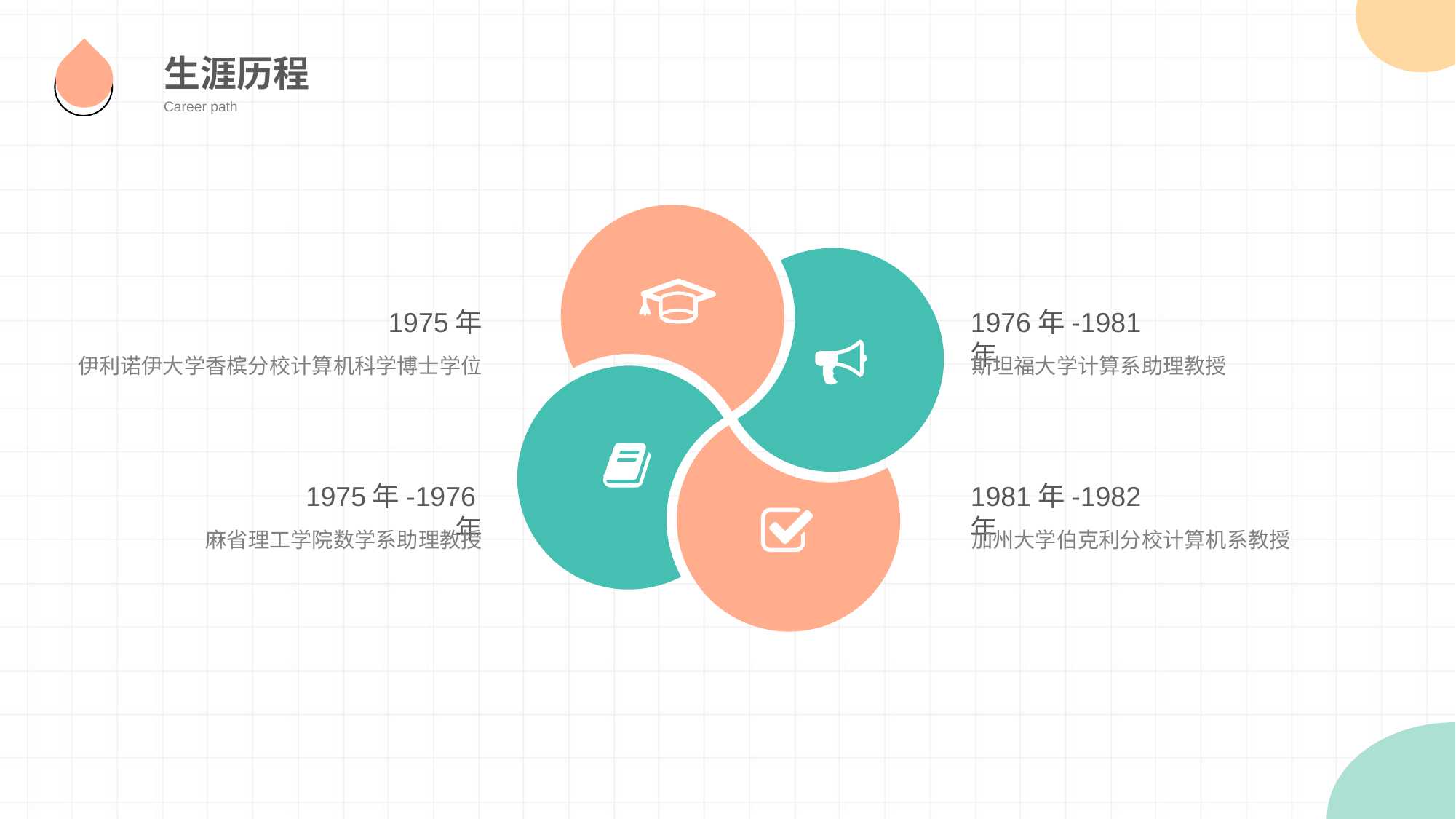

生涯历程

Career path

1975年
1976年-1981年
伊利诺伊大学香槟分校计算机科学博士学位

斯坦福大学计算系助理教授

1975年-1976年
1981年-1982年

麻省理工学院数学系助理教授
加州大学伯克利分校计算机系教授